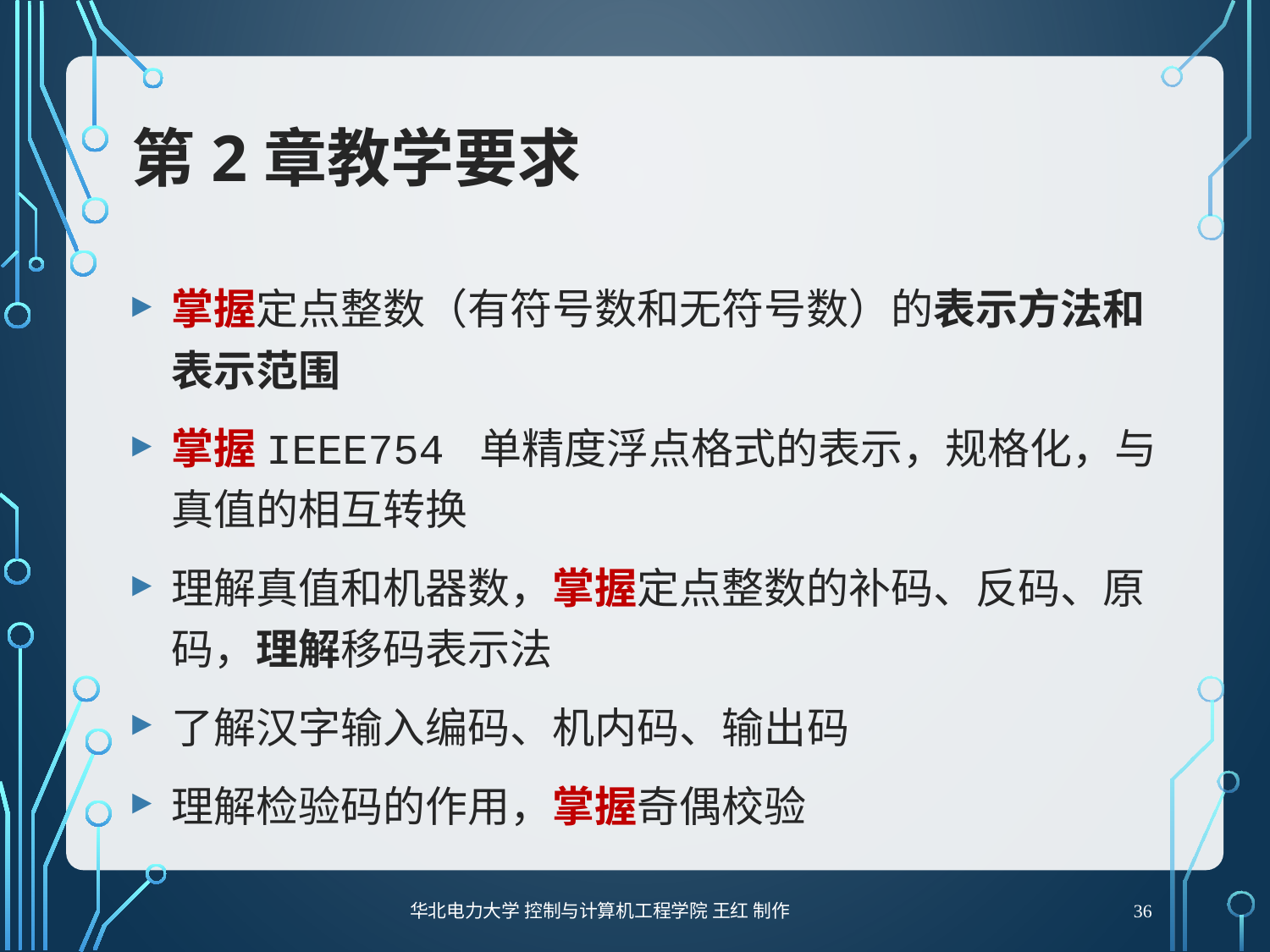

# 第2章教学要求
掌握定点整数（有符号数和无符号数）的表示方法和表示范围
掌握IEEE754 单精度浮点格式的表示，规格化，与真值的相互转换
理解真值和机器数，掌握定点整数的补码、反码、原码，理解移码表示法
了解汉字输入编码、机内码、输出码
理解检验码的作用，掌握奇偶校验
36
华北电力大学 控制与计算机工程学院 王红 制作